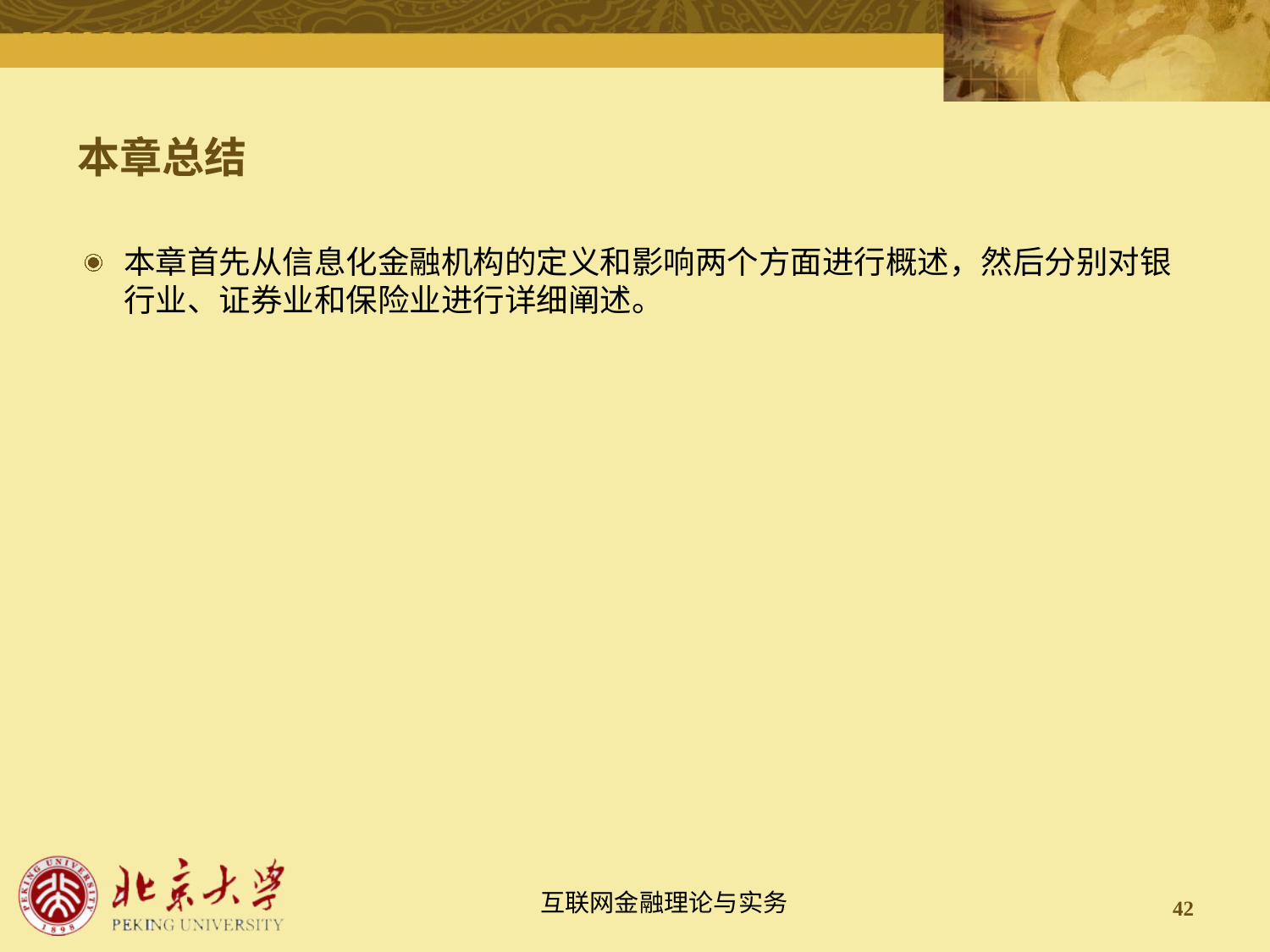

# 本章总结
本章首先从信息化金融机构的定义和影响两个方面进行概述，然后分别对银行业、证券业和保险业进行详细阐述。
42